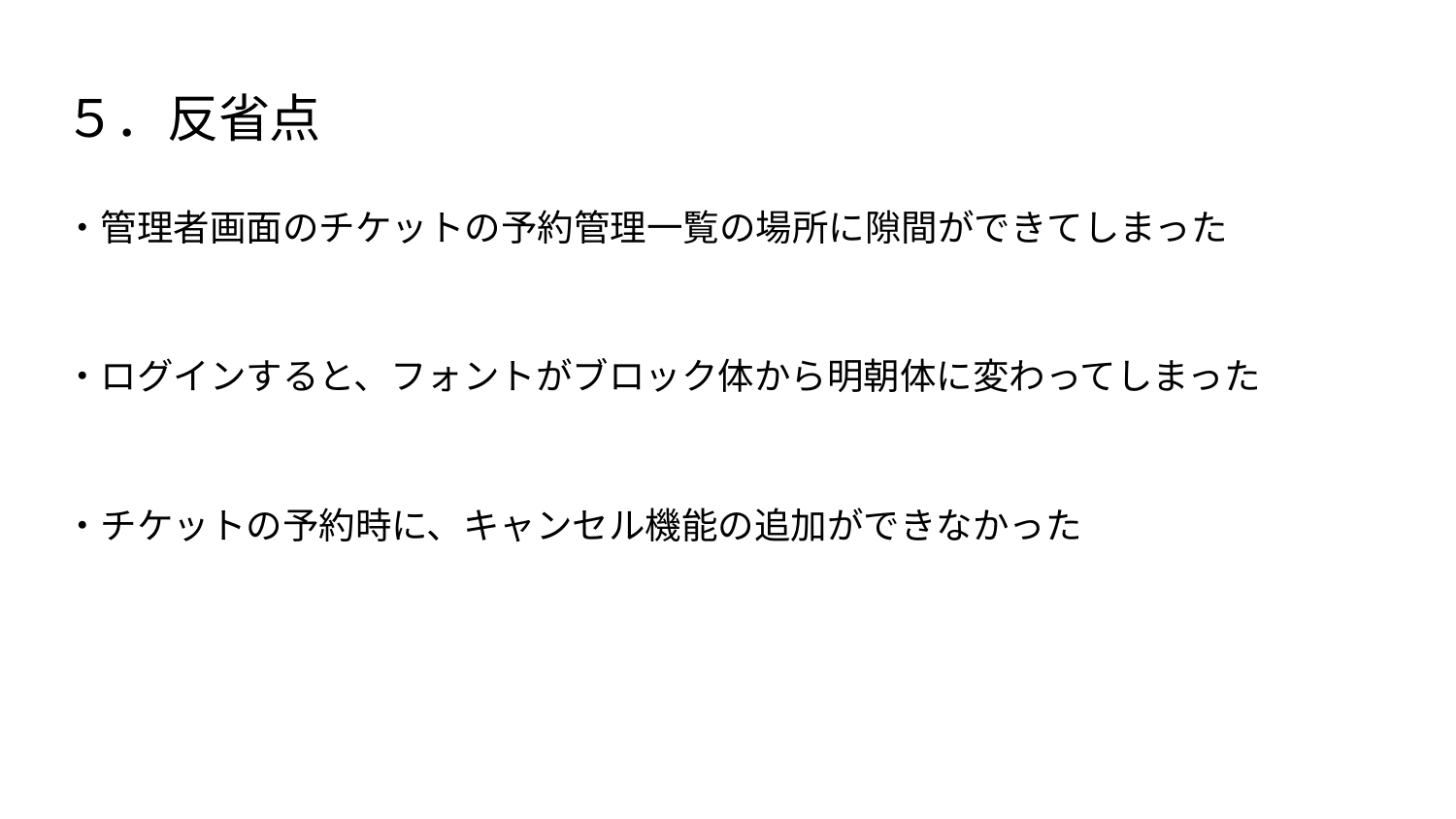

# ５．反省点
・管理者画面のチケットの予約管理一覧の場所に隙間ができてしまった

・ログインすると、フォントがブロック体から明朝体に変わってしまった

・チケットの予約時に、キャンセル機能の追加ができなかった